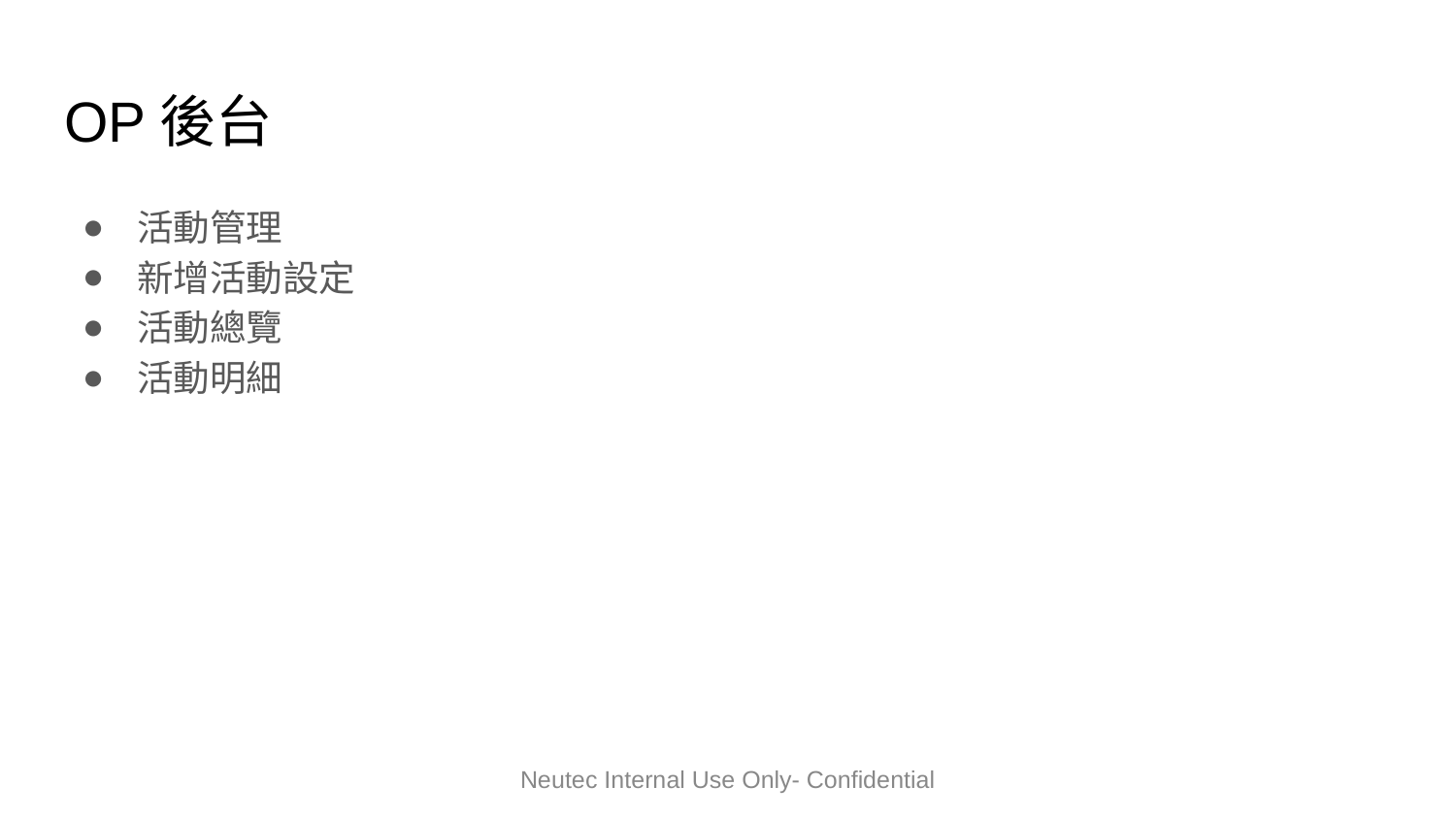

# OP後台
活動管理
新增活動設定
活動總覽
活動明細
Neutec Internal Use Only- Confidential